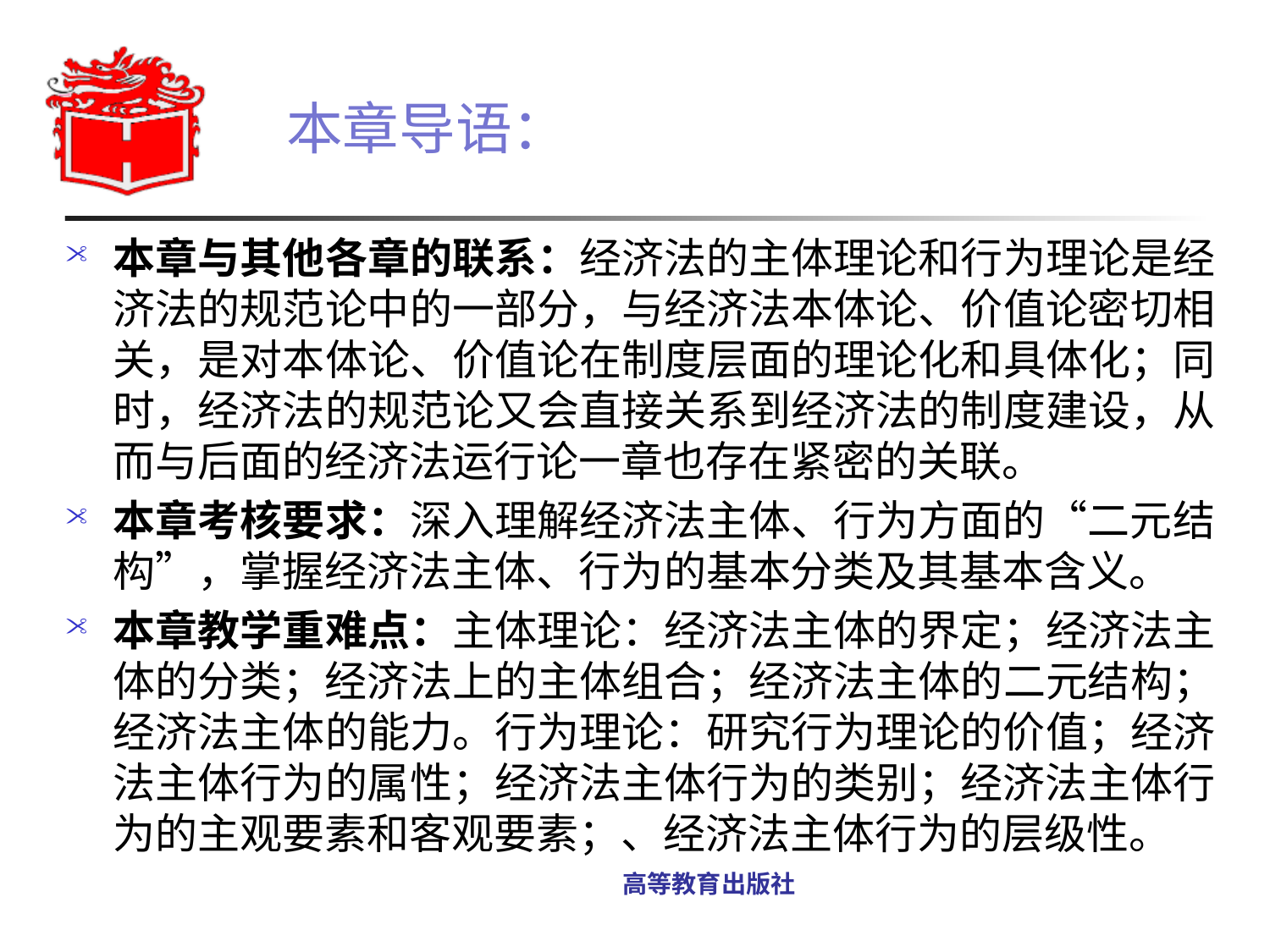

# 本章导语：

本章与其他各章的联系：经济法的主体理论和行为理论是经济法的规范论中的一部分，与经济法本体论、价值论密切相关，是对本体论、价值论在制度层面的理论化和具体化；同时，经济法的规范论又会直接关系到经济法的制度建设，从而与后面的经济法运行论一章也存在紧密的关联。
本章考核要求：深入理解经济法主体、行为方面的“二元结构”，掌握经济法主体、行为的基本分类及其基本含义。
本章教学重难点：主体理论：经济法主体的界定；经济法主体的分类；经济法上的主体组合；经济法主体的二元结构；经济法主体的能力。行为理论：研究行为理论的价值；经济法主体行为的属性；经济法主体行为的类别；经济法主体行为的主观要素和客观要素；、经济法主体行为的层级性。

高等教育出版社